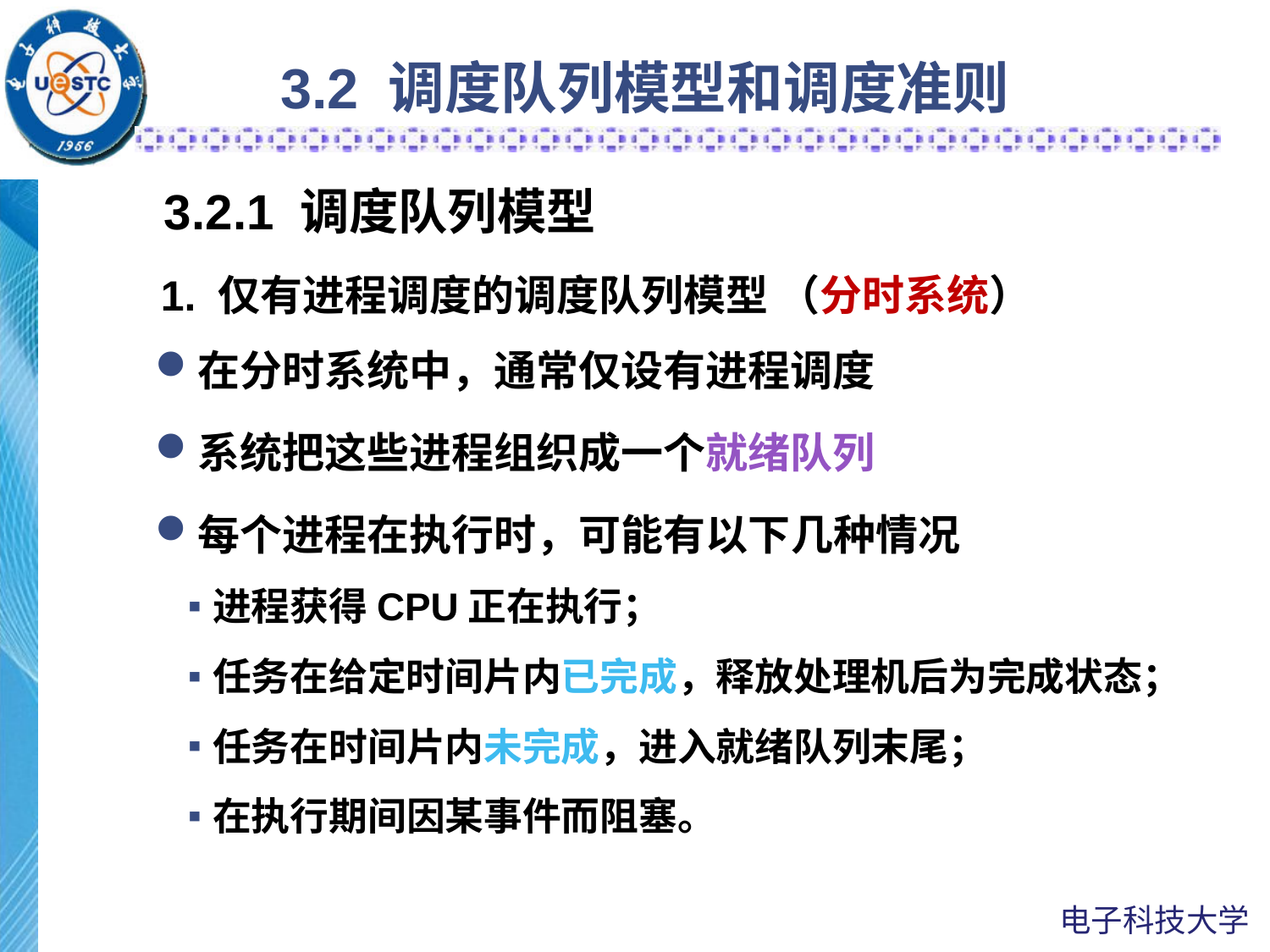

3.2 调度队列模型和调度准则
3.2.1 调度队列模型
1. 仅有进程调度的调度队列模型 （分时系统）
在分时系统中，通常仅设有进程调度
系统把这些进程组织成一个就绪队列
每个进程在执行时，可能有以下几种情况
进程获得CPU正在执行；
任务在给定时间片内已完成，释放处理机后为完成状态；
任务在时间片内未完成，进入就绪队列末尾；
在执行期间因某事件而阻塞。